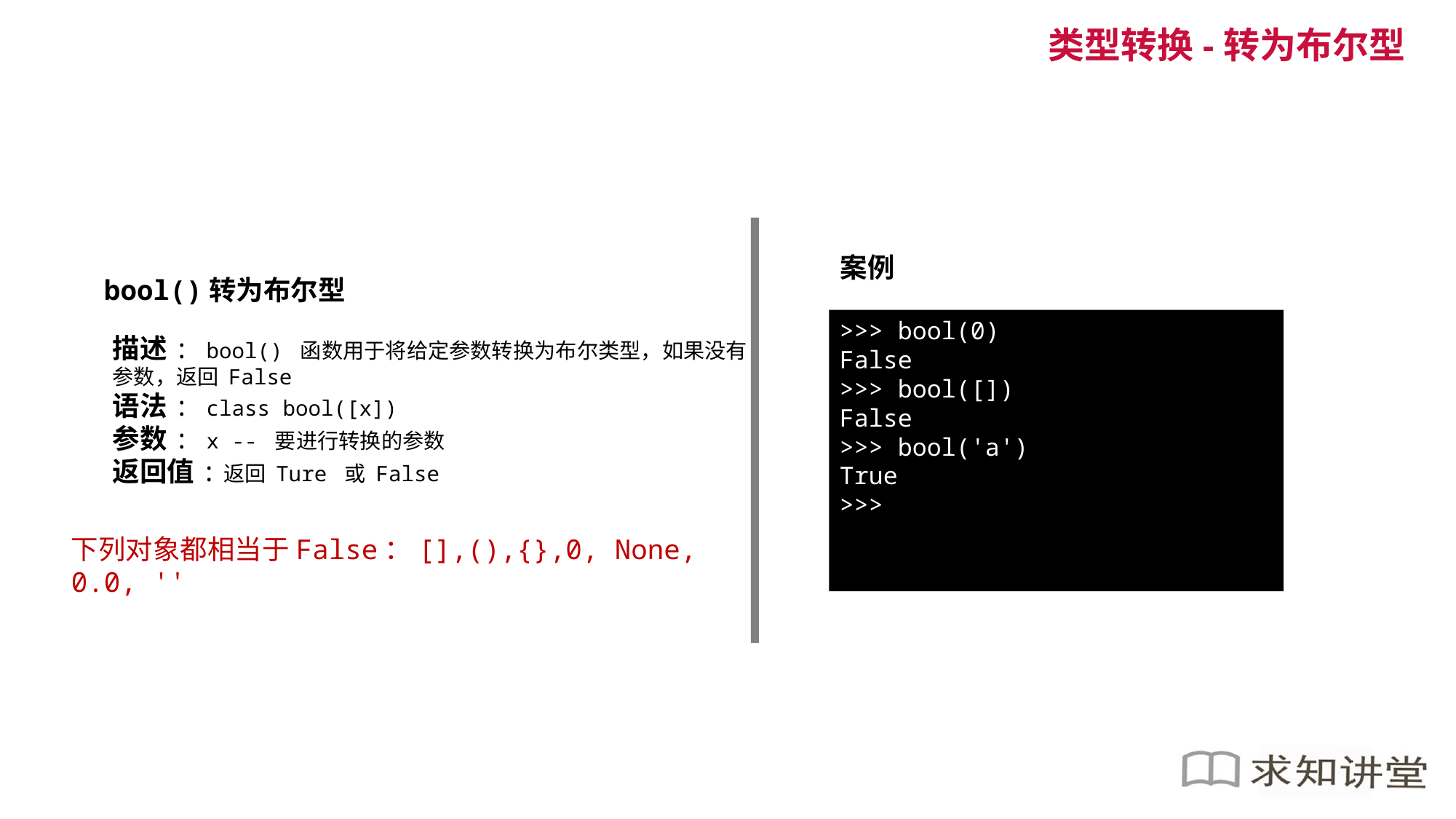

类型转换-转为布尔型

案例
bool()转为布尔型
>>> bool(0)
False
>>> bool([])
False
>>> bool('a')
True
>>>
描述: bool() 函数用于将给定参数转换为布尔类型，如果没有参数，返回 False
语法: class bool([x])
参数: x -- 要进行转换的参数
返回值:返回 Ture 或 False
下列对象都相当于False：[],(),{},0, None, 0.0, ''